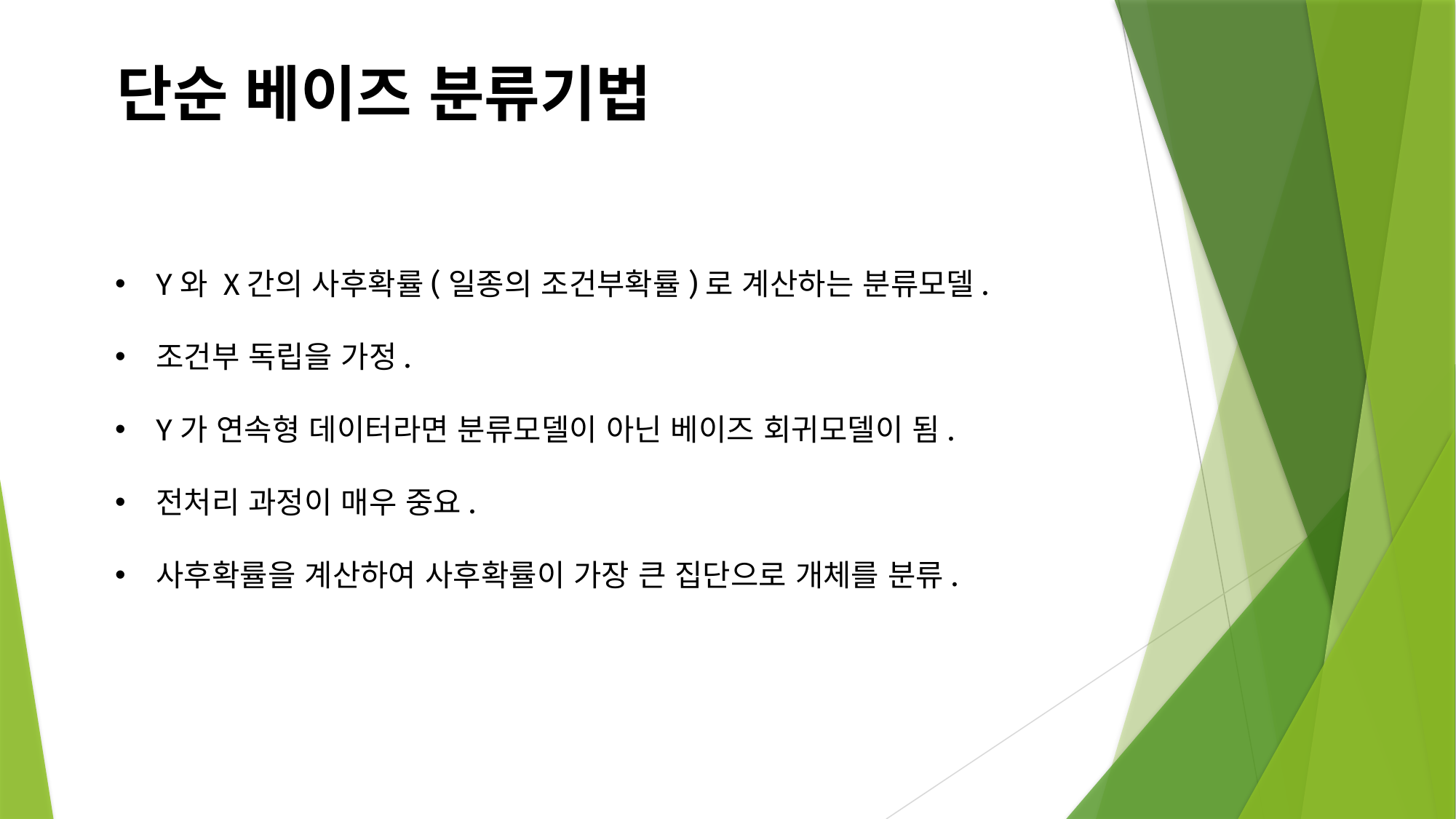

단순 베이즈 분류기법

Y와 X간의 사후확률(일종의 조건부확률)로 계산하는 분류모델.

조건부 독립을 가정.

Y가 연속형 데이터라면 분류모델이 아닌 베이즈 회귀모델이 됨.

전처리 과정이 매우 중요.

사후확률을 계산하여 사후확률이 가장 큰 집단으로 개체를 분류.